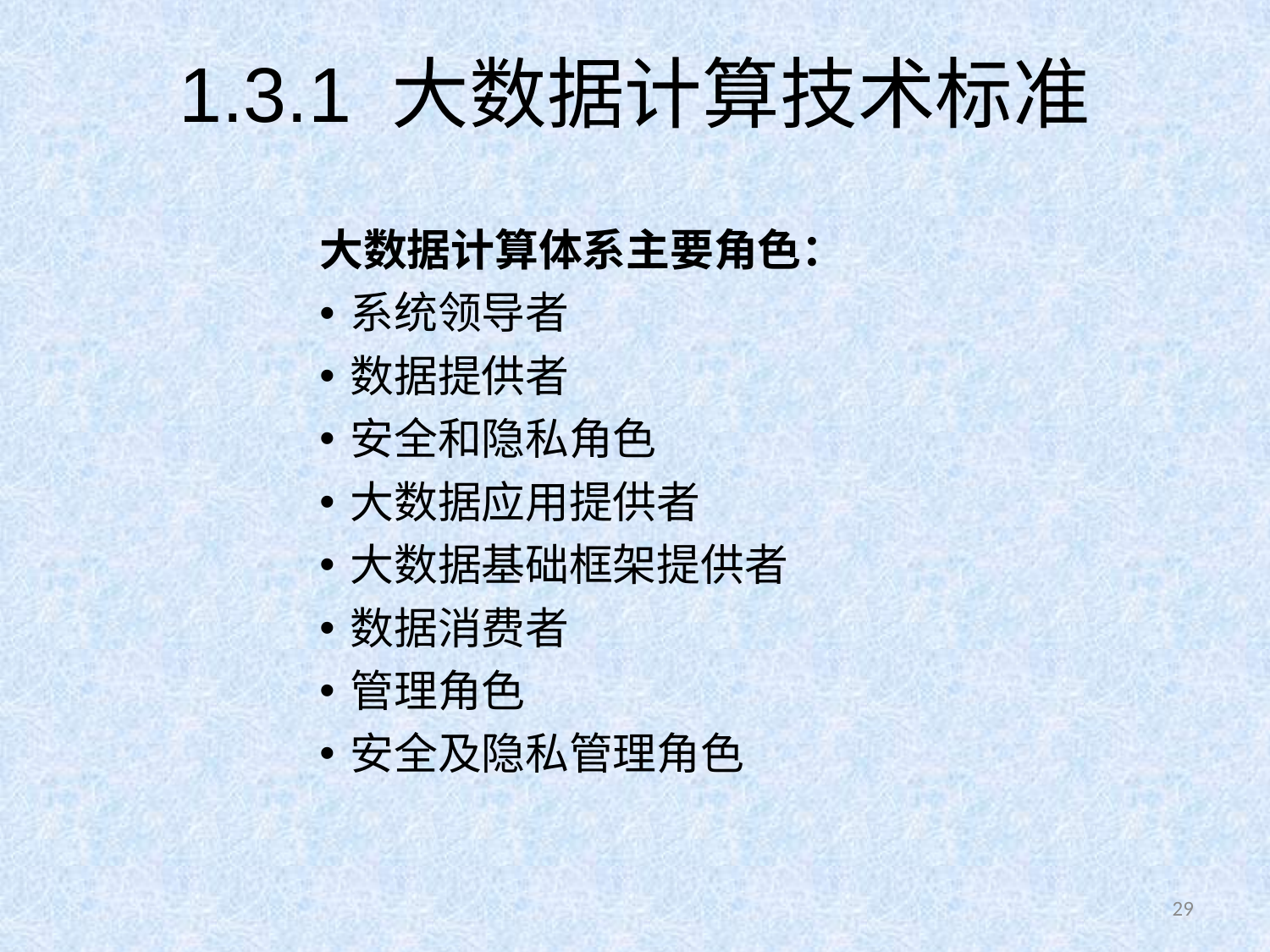

# 1.3.1 大数据计算技术标准
大数据计算体系主要角色：
系统领导者
数据提供者
安全和隐私角色
大数据应用提供者
大数据基础框架提供者
数据消费者
管理角色
安全及隐私管理角色
29